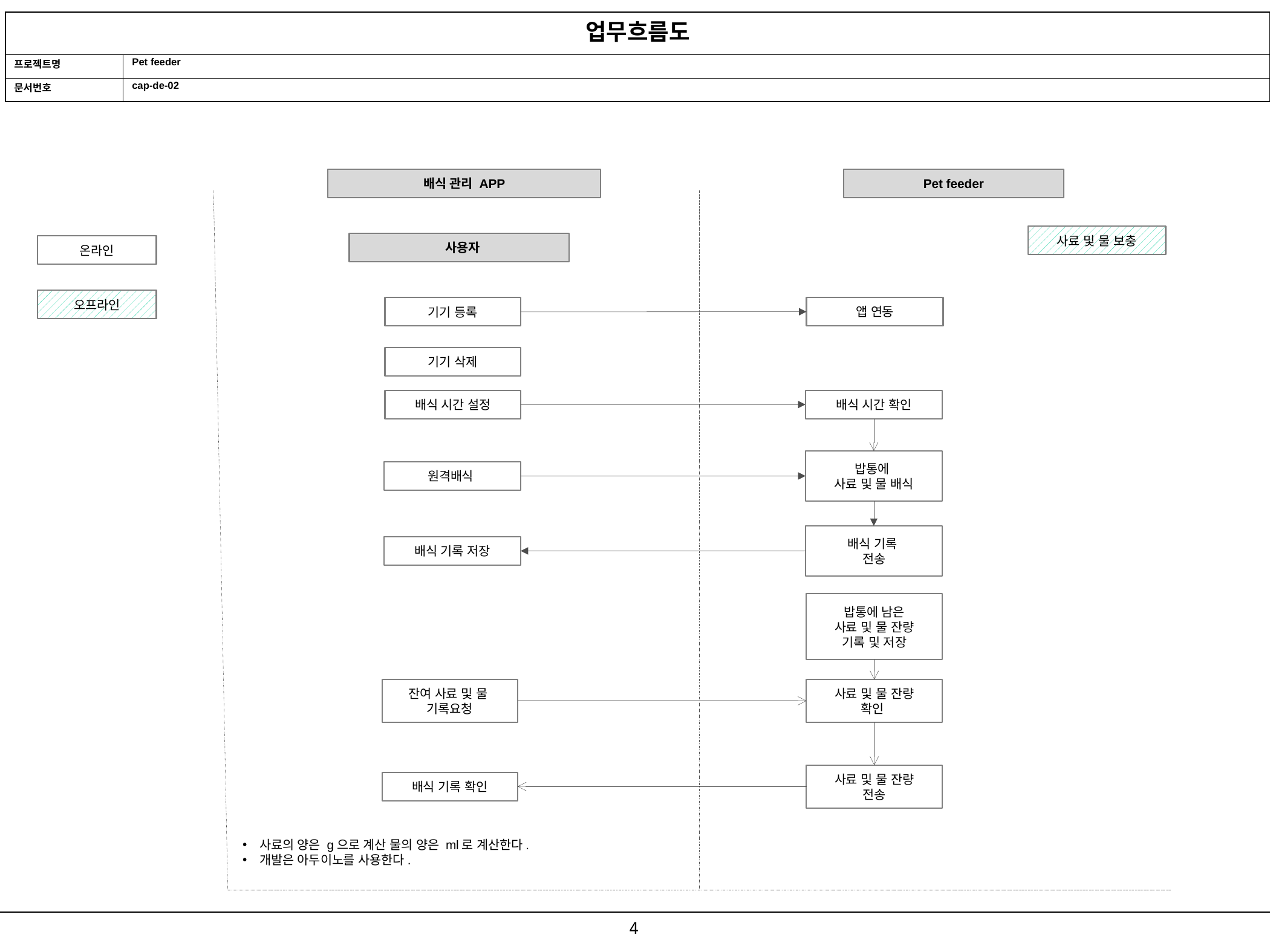

| 업무흐름도 |  |
| --- | --- |
| 프로젝트명 | Pet feeder |
| 문서번호 | cap-de-02 |

Pet feeder
배식 관리 APP
사료 및 물 보충
 사용자
온라인
오프라인
앱 연동
기기 등록
기기 삭제
배식 시간 확인
배식 시간 설정
밥통에
사료 및 물 배식
원격배식
배식 기록
전송
배식 기록 저장
밥통에 남은
사료 및 물 잔량
기록 및 저장
잔여 사료 및 물
기록요청
사료 및 물 잔량
확인
사료 및 물 잔량
전송
배식 기록 확인
사료의 양은 g으로 계산 물의 양은 ml로 계산한다.
개발은 아두이노를 사용한다.